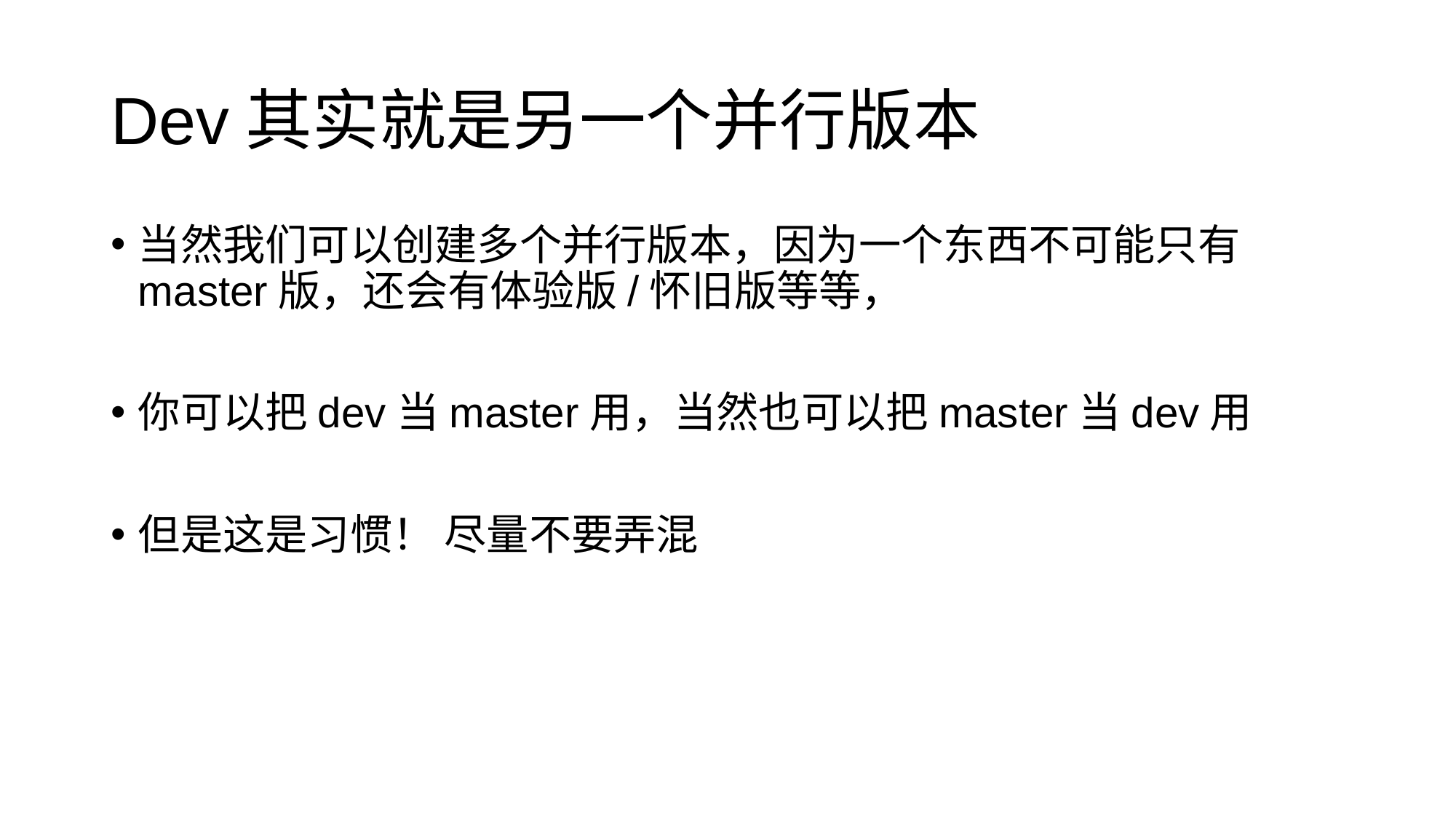

# Dev其实就是另一个并行版本
当然我们可以创建多个并行版本，因为一个东西不可能只有master版，还会有体验版/怀旧版等等，

你可以把dev当master用，当然也可以把master当dev用

但是这是习惯！ 尽量不要弄混